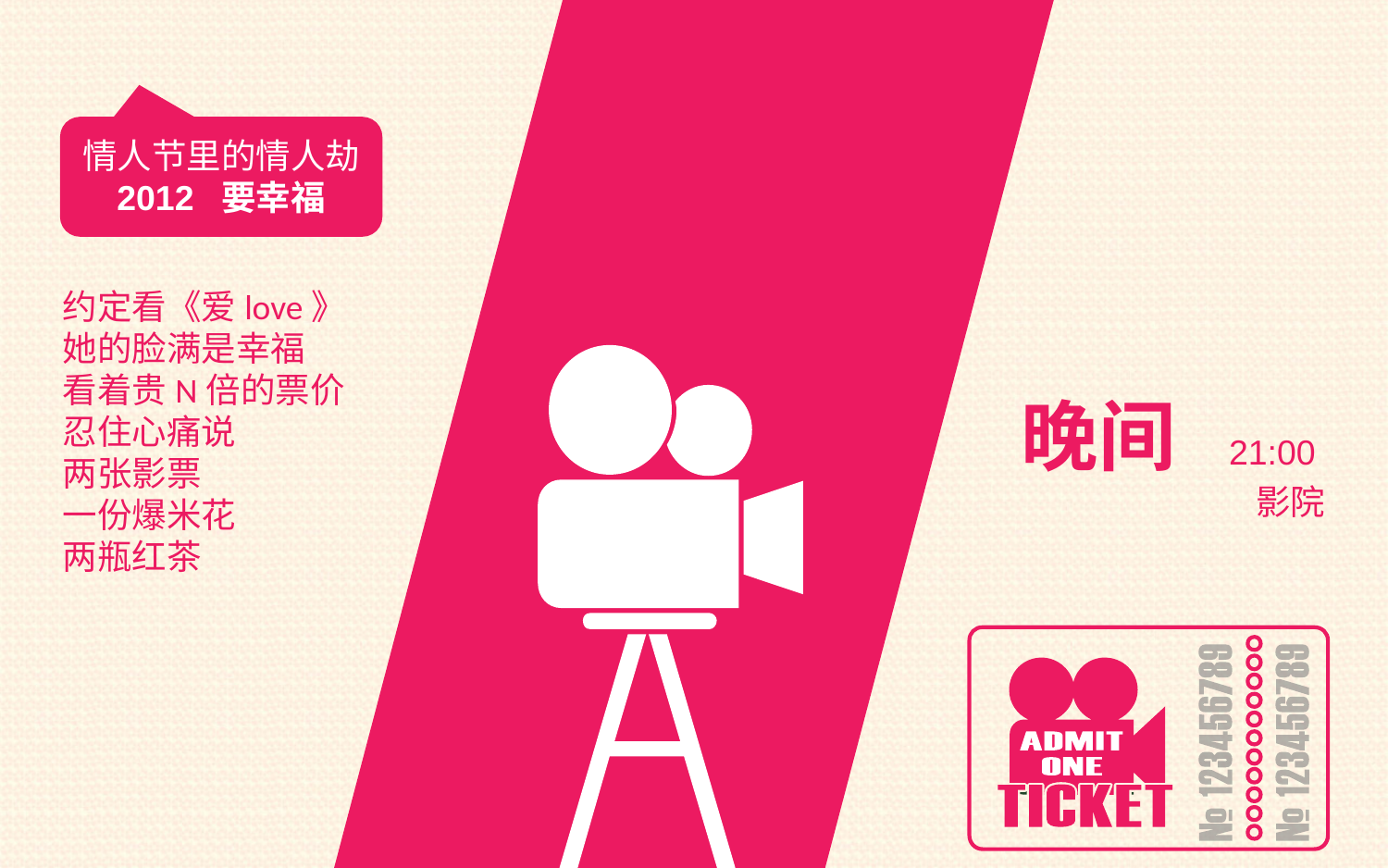

情人节里的情人劫
2012  要幸福
约定看《爱love》
她的脸满是幸福
看着贵N倍的票价
忍住心痛说
两张影票
一份爆米花
两瓶红茶

晚间  21:00
影院